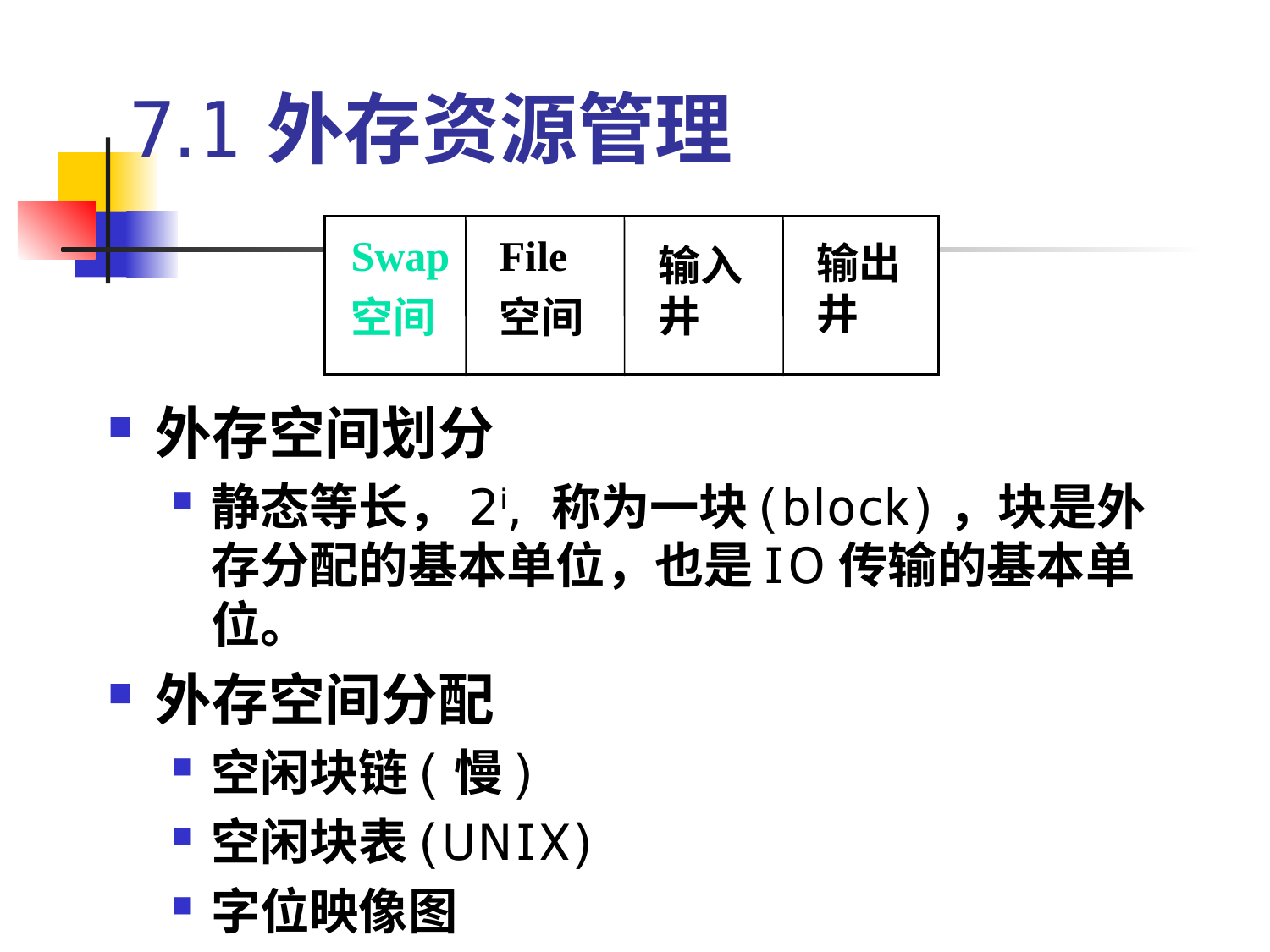

# 7.1外存资源管理

Swap
空间
File
空间
输出井
输入井
外存空间划分
静态等长，2i, 称为一块(block)，块是外存分配的基本单位，也是IO传输的基本单位。
外存空间分配
空闲块链(慢)
空闲块表(UNIX)
字位映像图